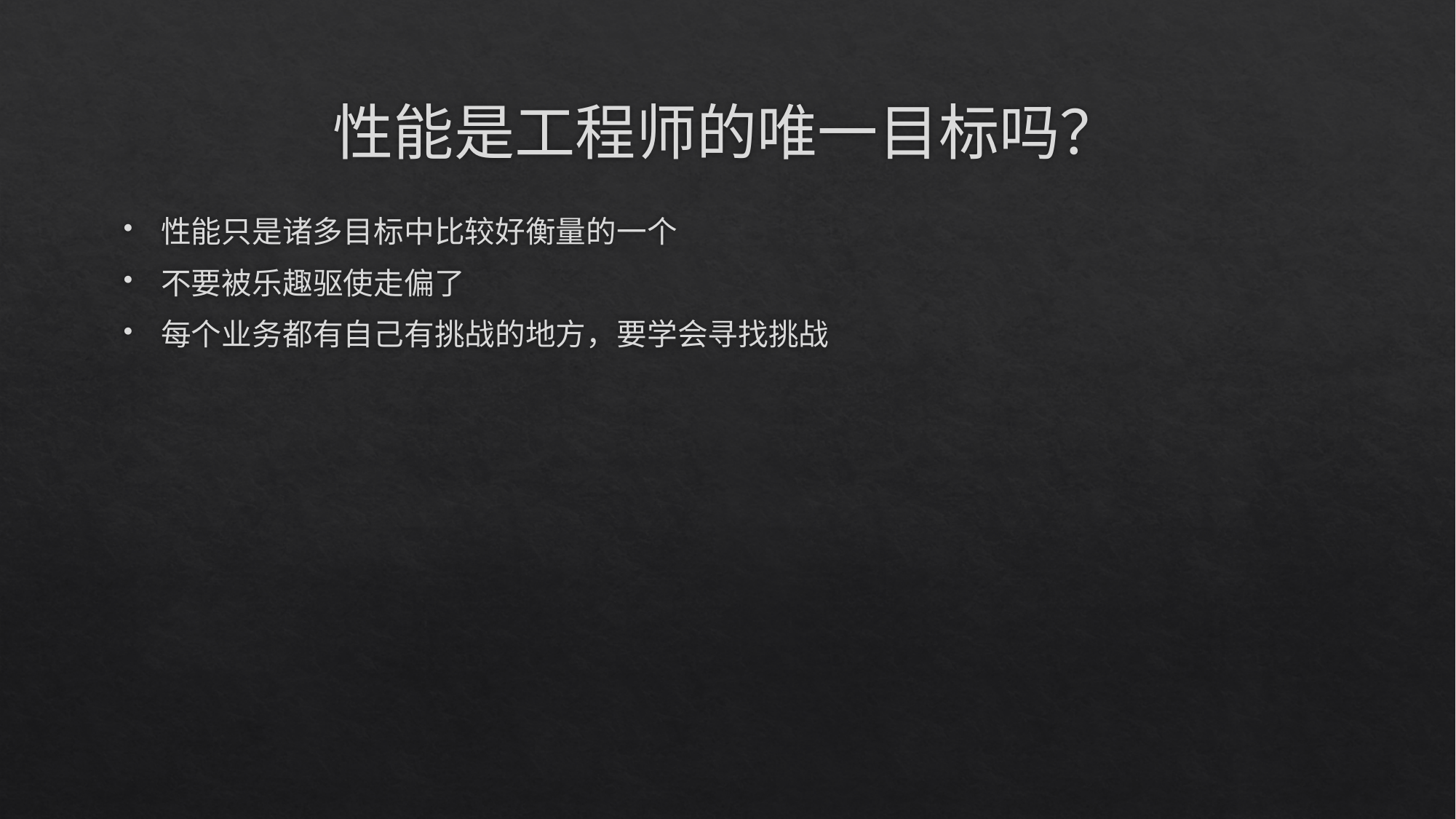

# 性能是工程师的唯一目标吗？
性能只是诸多目标中比较好衡量的一个
不要被乐趣驱使走偏了
每个业务都有自己有挑战的地方，要学会寻找挑战